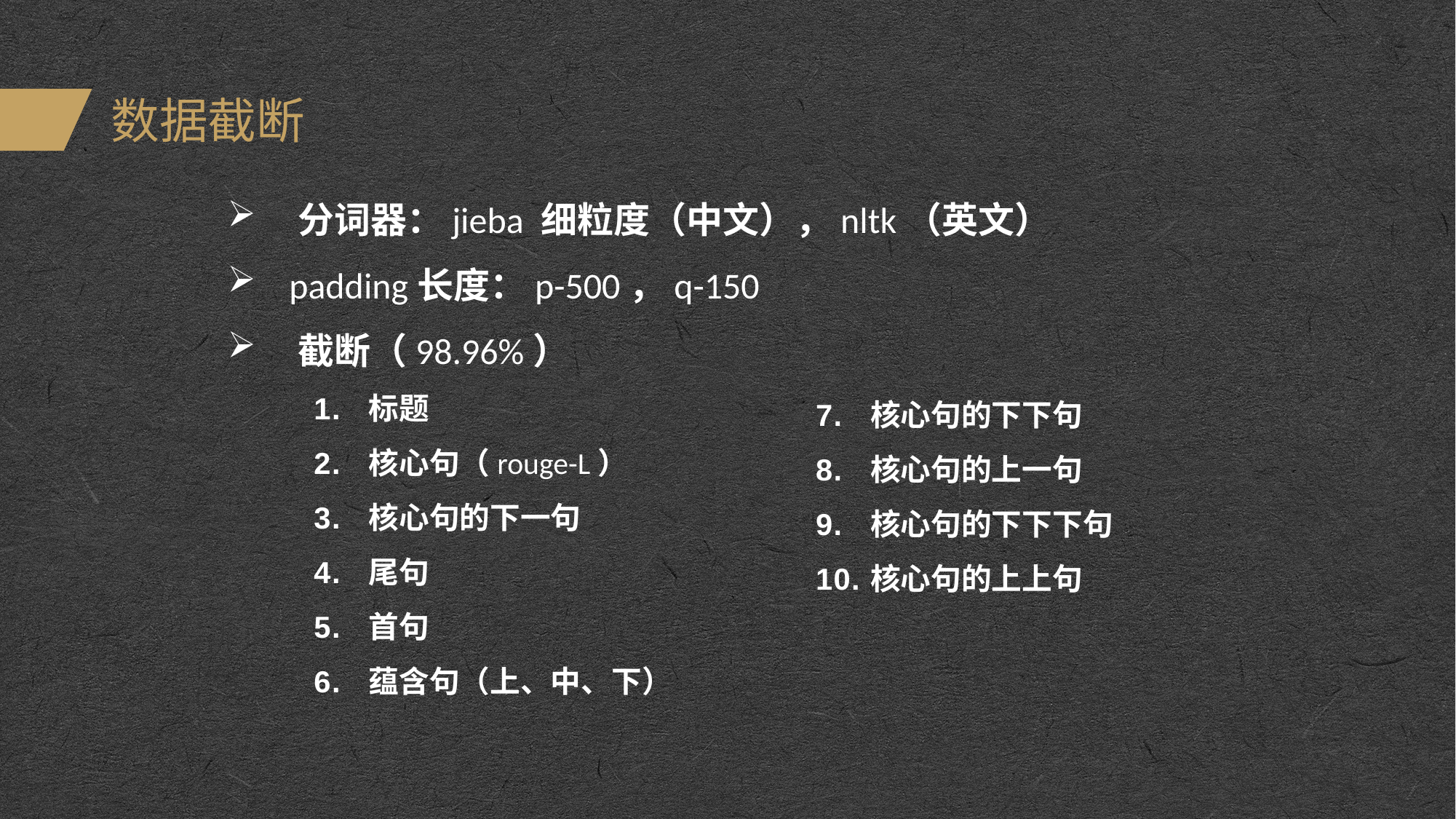

# 数据截断
    分词器：jieba 细粒度（中文），nltk（英文）
    padding长度：p-500，q-150
    截断（98.96%）
标题
核心句（rouge-L）
核心句的下一句
尾句
首句
蕴含句（上、中、下）

核心句的下下句
核心句的上一句
核心句的下下下句
核心句的上上句